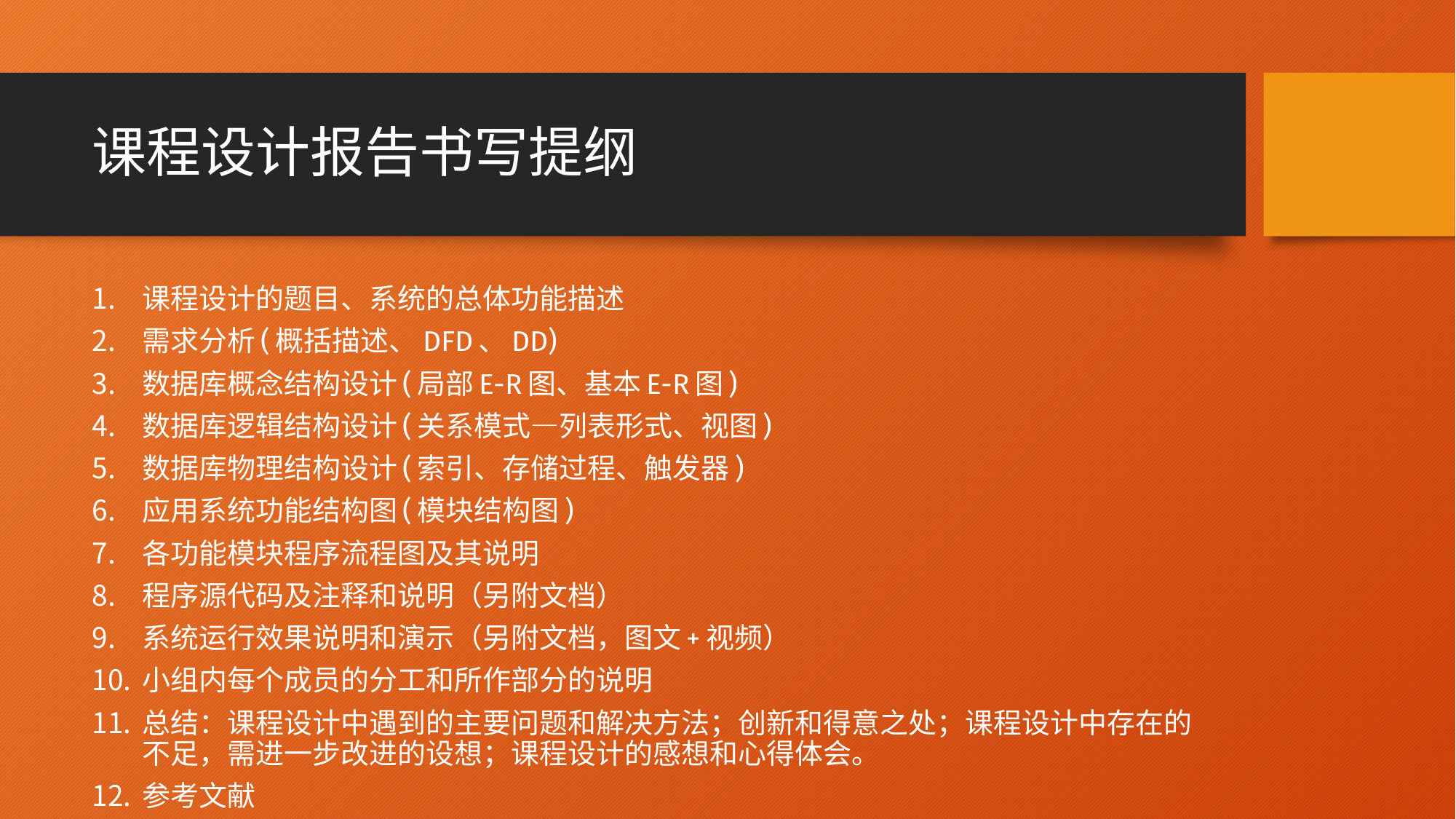

# 课程设计报告书写提纲
课程设计的题目、系统的总体功能描述
需求分析(概括描述、DFD、DD)
数据库概念结构设计(局部E-R图、基本E-R图)
数据库逻辑结构设计(关系模式—列表形式、视图)
数据库物理结构设计(索引、存储过程、触发器)
应用系统功能结构图(模块结构图)
各功能模块程序流程图及其说明
程序源代码及注释和说明（另附文档）
系统运行效果说明和演示（另附文档，图文+视频）
小组内每个成员的分工和所作部分的说明
总结：课程设计中遇到的主要问题和解决方法；创新和得意之处；课程设计中存在的不足，需进一步改进的设想；课程设计的感想和心得体会。
参考文献